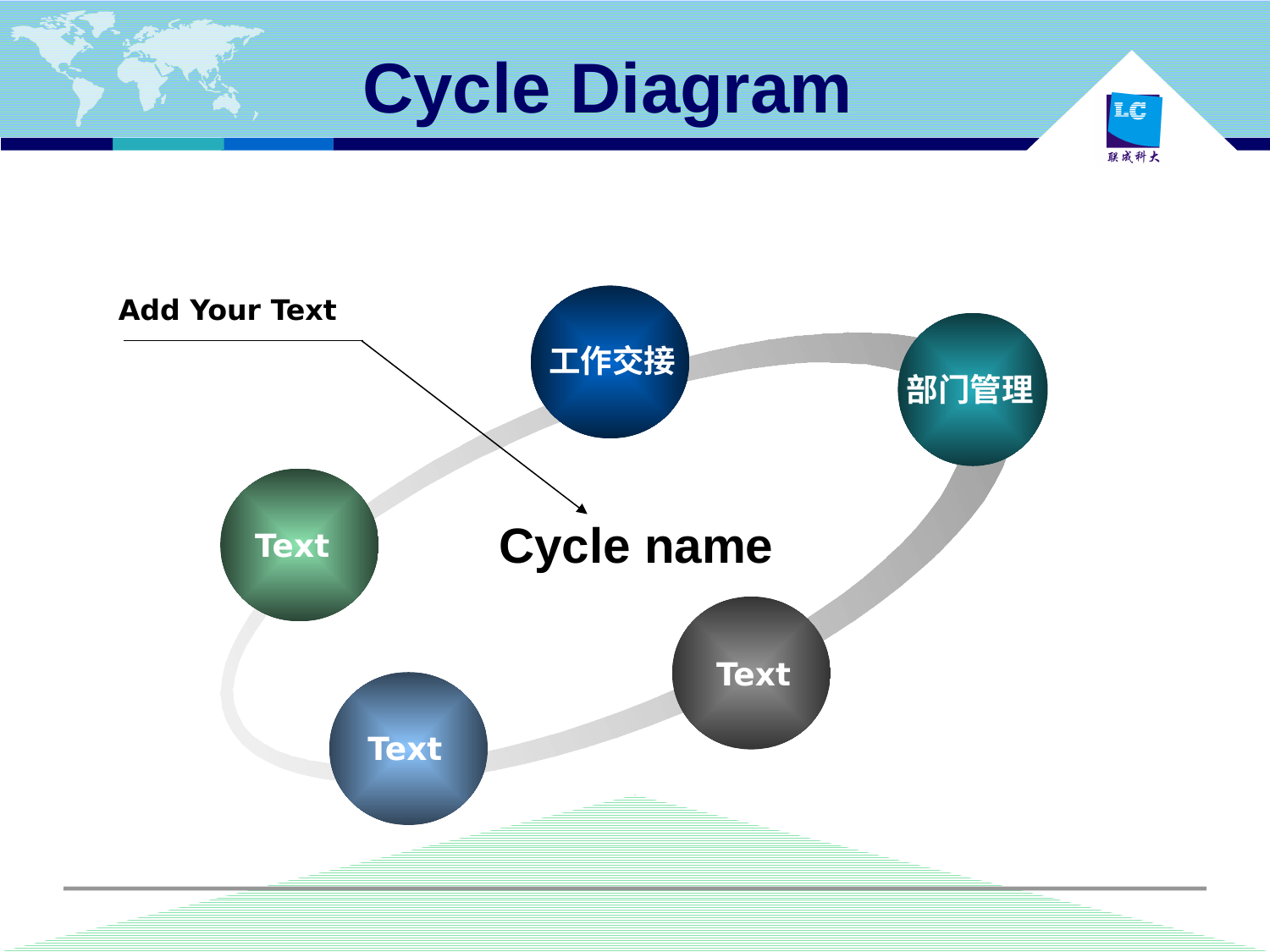

# Cycle Diagram
Add Your Text

工作交接

部门管理

Cycle name
Text

Text

Text